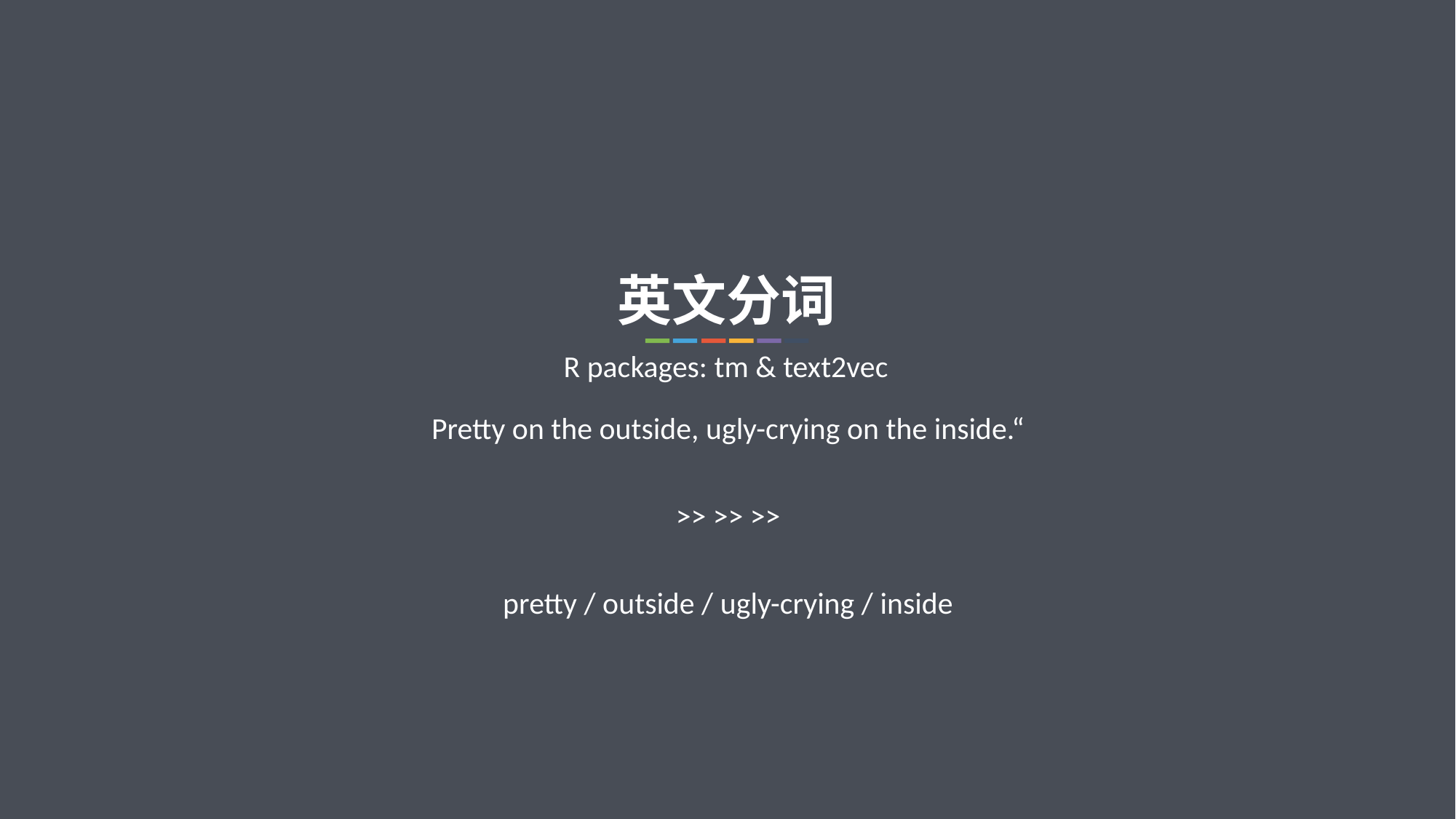

英文分词

R packages: tm & text2vec
Pretty on the outside, ugly-crying on the inside.“

>> >> >>

pretty / outside / ugly-crying / inside